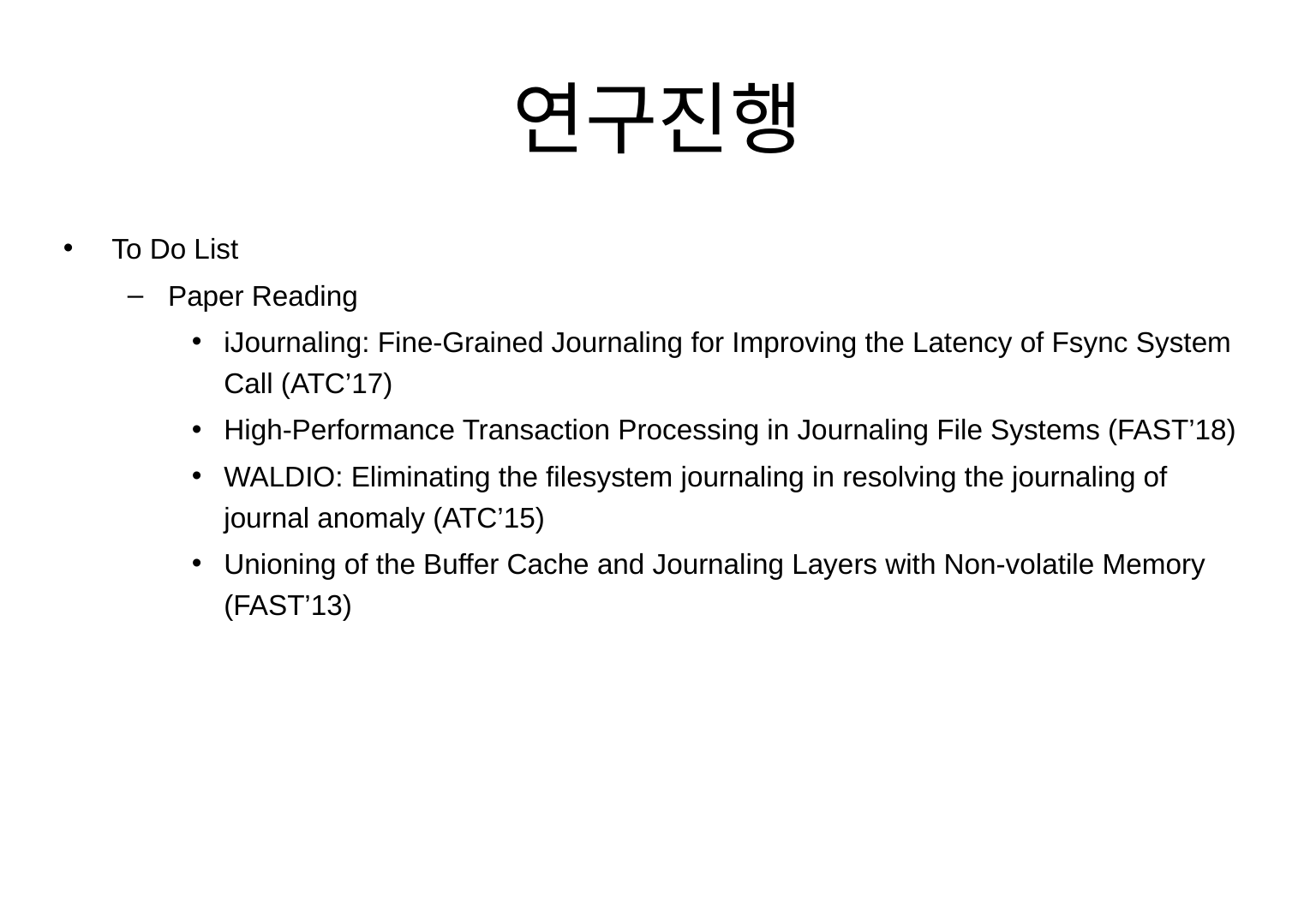

# 연구진행

To Do List
Paper Reading
iJournaling: Fine-Grained Journaling for Improving the Latency of Fsync System Call (ATC’17)
High-Performance Transaction Processing in Journaling File Systems (FAST’18)
WALDIO: Eliminating the filesystem journaling in resolving the journaling of journal anomaly (ATC’15)
Unioning of the Buffer Cache and Journaling Layers with Non-volatile Memory (FAST’13)